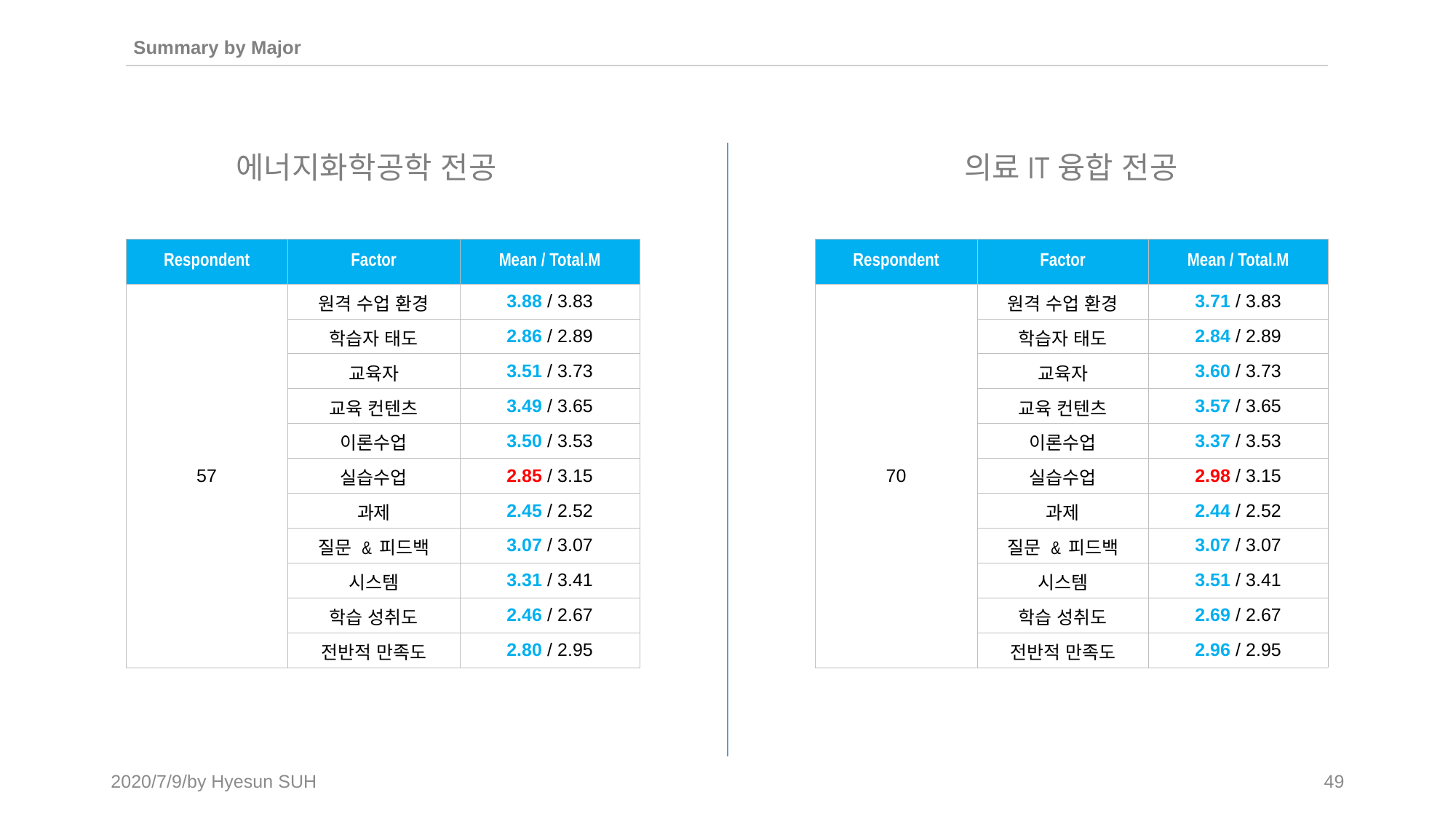

Summary by Major
에너지화학공학 전공
의료IT융합 전공
| Respondent | Factor | Mean / Total.M |
| --- | --- | --- |
| 57 | 원격 수업 환경 | 3.88 / 3.83 |
|  | 학습자 태도 | 2.86 / 2.89 |
|  | 교육자 | 3.51 / 3.73 |
|  | 교육 컨텐츠 | 3.49 / 3.65 |
|  | 이론수업 | 3.50 / 3.53 |
|  | 실습수업 | 2.85 / 3.15 |
|  | 과제 | 2.45 / 2.52 |
|  | 질문 & 피드백 | 3.07 / 3.07 |
|  | 시스템 | 3.31 / 3.41 |
|  | 학습 성취도 | 2.46 / 2.67 |
|  | 전반적 만족도 | 2.80 / 2.95 |
| Respondent | Factor | Mean / Total.M |
| --- | --- | --- |
| 70 | 원격 수업 환경 | 3.71 / 3.83 |
|  | 학습자 태도 | 2.84 / 2.89 |
|  | 교육자 | 3.60 / 3.73 |
|  | 교육 컨텐츠 | 3.57 / 3.65 |
|  | 이론수업 | 3.37 / 3.53 |
|  | 실습수업 | 2.98 / 3.15 |
|  | 과제 | 2.44 / 2.52 |
|  | 질문 & 피드백 | 3.07 / 3.07 |
|  | 시스템 | 3.51 / 3.41 |
|  | 학습 성취도 | 2.69 / 2.67 |
|  | 전반적 만족도 | 2.96 / 2.95 |
2020/7/9/by Hyesun SUH
49